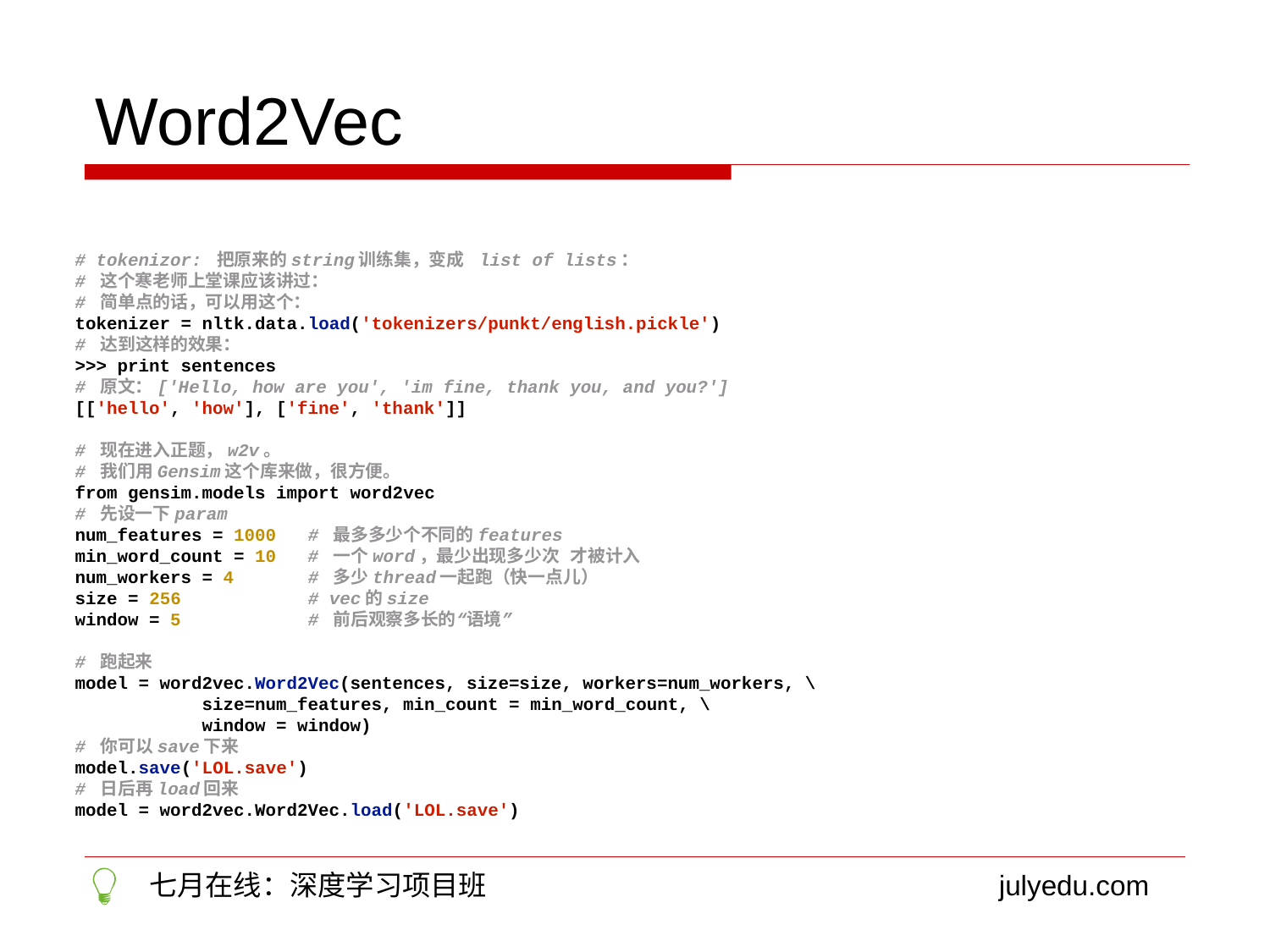

Word2Vec
# tokenizor: 把原来的string训练集，变成 list of lists：
# 这个寒老师上堂课应该讲过：
# 简单点的话，可以用这个：
tokenizer = nltk.data.load('tokenizers/punkt/english.pickle')
# 达到这样的效果：
>>> print sentences
# 原文：['Hello, how are you', 'im fine, thank you, and you?']
[['hello', 'how'], ['fine', 'thank']]

# 现在进入正题，w2v。
# 我们用Gensim这个库来做，很方便。
from gensim.models import word2vec
# 先设一下param
num_features = 1000   # 最多多少个不同的features
min_word_count = 10   # 一个word，最少出现多少次 才被计入
num_workers = 4       # 多少thread一起跑（快一点儿）
size = 256            # vec的size
window = 5            # 前后观察多长的“语境”

# 跑起来
model = word2vec.Word2Vec(sentences, size=size, workers=num_workers, \
            size=num_features, min_count = min_word_count, \
            window = window)
# 你可以save下来
model.save('LOL.save')
# 日后再load回来
model = word2vec.Word2Vec.load('LOL.save')